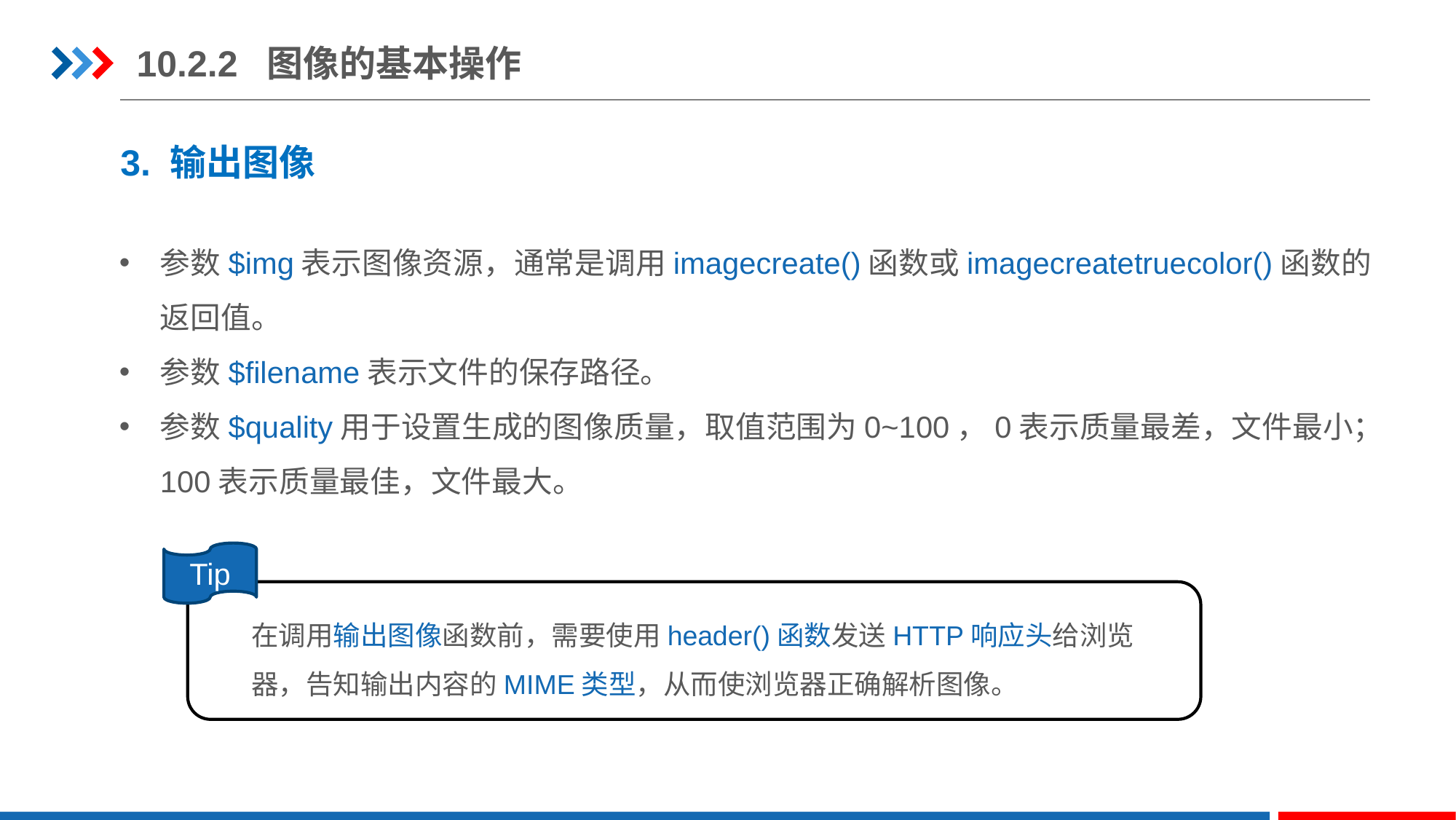

10.2.2  图像的基本操作
3. 输出图像
参数$img表示图像资源，通常是调用imagecreate()函数或imagecreatetruecolor()函数的返回值。
参数$filename表示文件的保存路径。
参数$quality用于设置生成的图像质量，取值范围为0~100，0表示质量最差，文件最小；100表示质量最佳，文件最大。
Tip

在调用输出图像函数前，需要使用header()函数发送HTTP响应头给浏览器，告知输出内容的MIME类型，从而使浏览器正确解析图像。